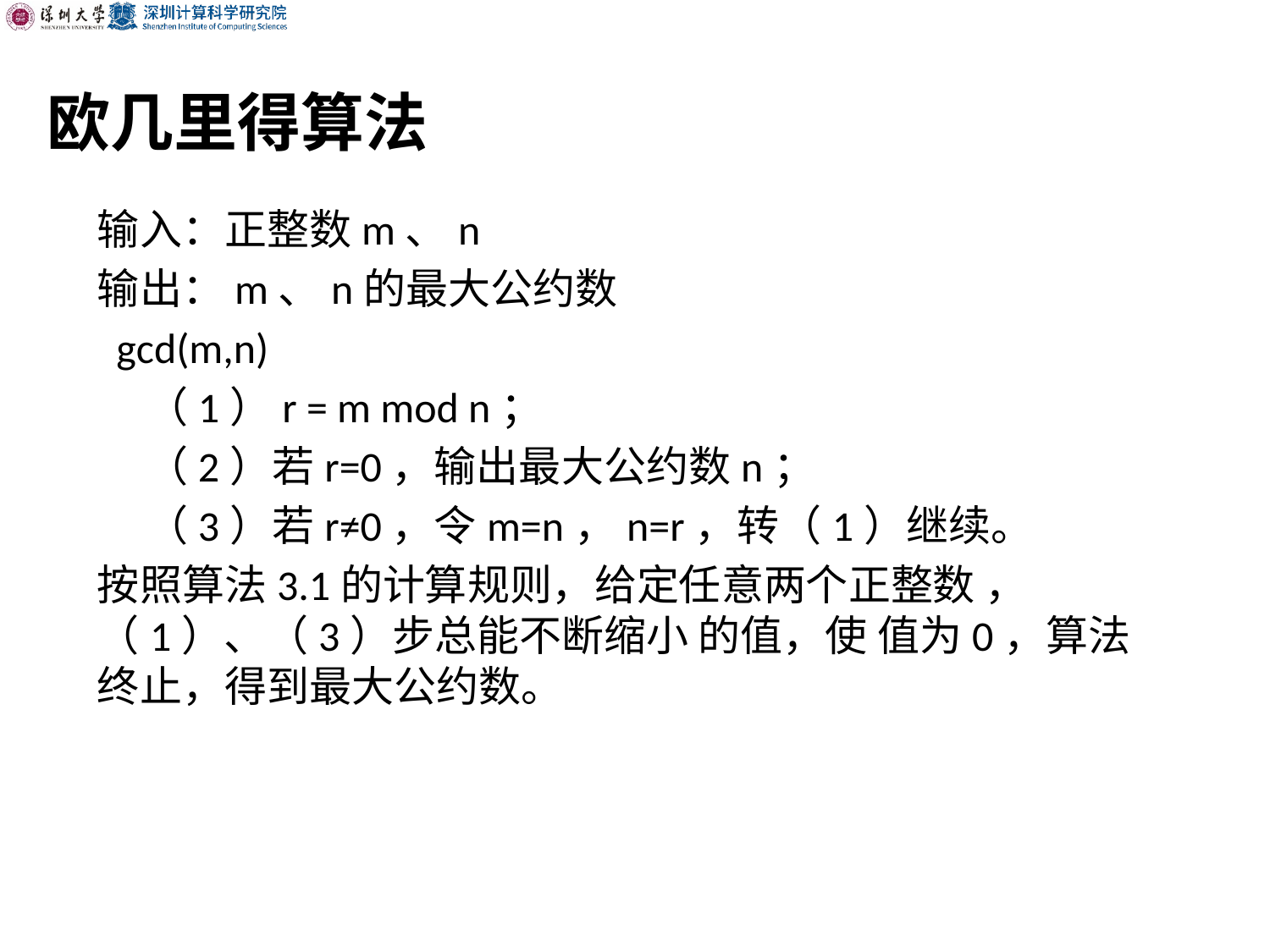

欧几里得算法
输入：正整数m、n
输出：m、n的最大公约数
  gcd(m,n)
    （1）r = m mod n；
    （2）若r=0，输出最大公约数n；
    （3）若r≠0，令m=n，n=r，转（1）继续。
按照算法3.1的计算规则，给定任意两个正整数 ，（1）、（3）步总能不断缩小 的值，使 值为0，算法终止，得到最大公约数。